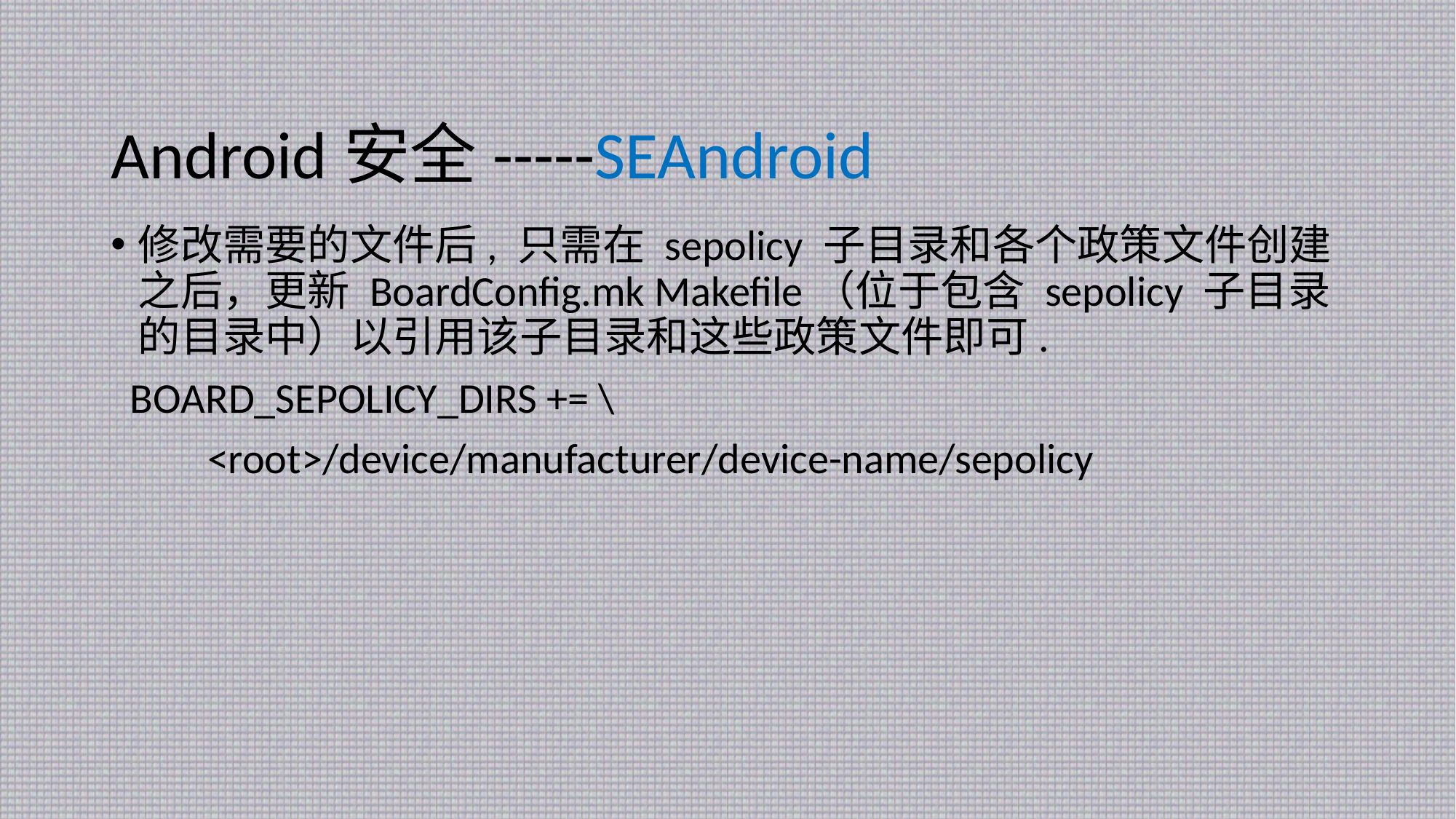

# Android安全-----SEAndroid

修改需要的文件后, 只需在 sepolicy 子目录和各个政策文件创建之后，更新 BoardConfig.mk Makefile（位于包含 sepolicy 子目录的目录中）以引用该子目录和这些政策文件即可.
  BOARD_SEPOLICY_DIRS += \
          <root>/device/manufacturer/device-name/sepolicy